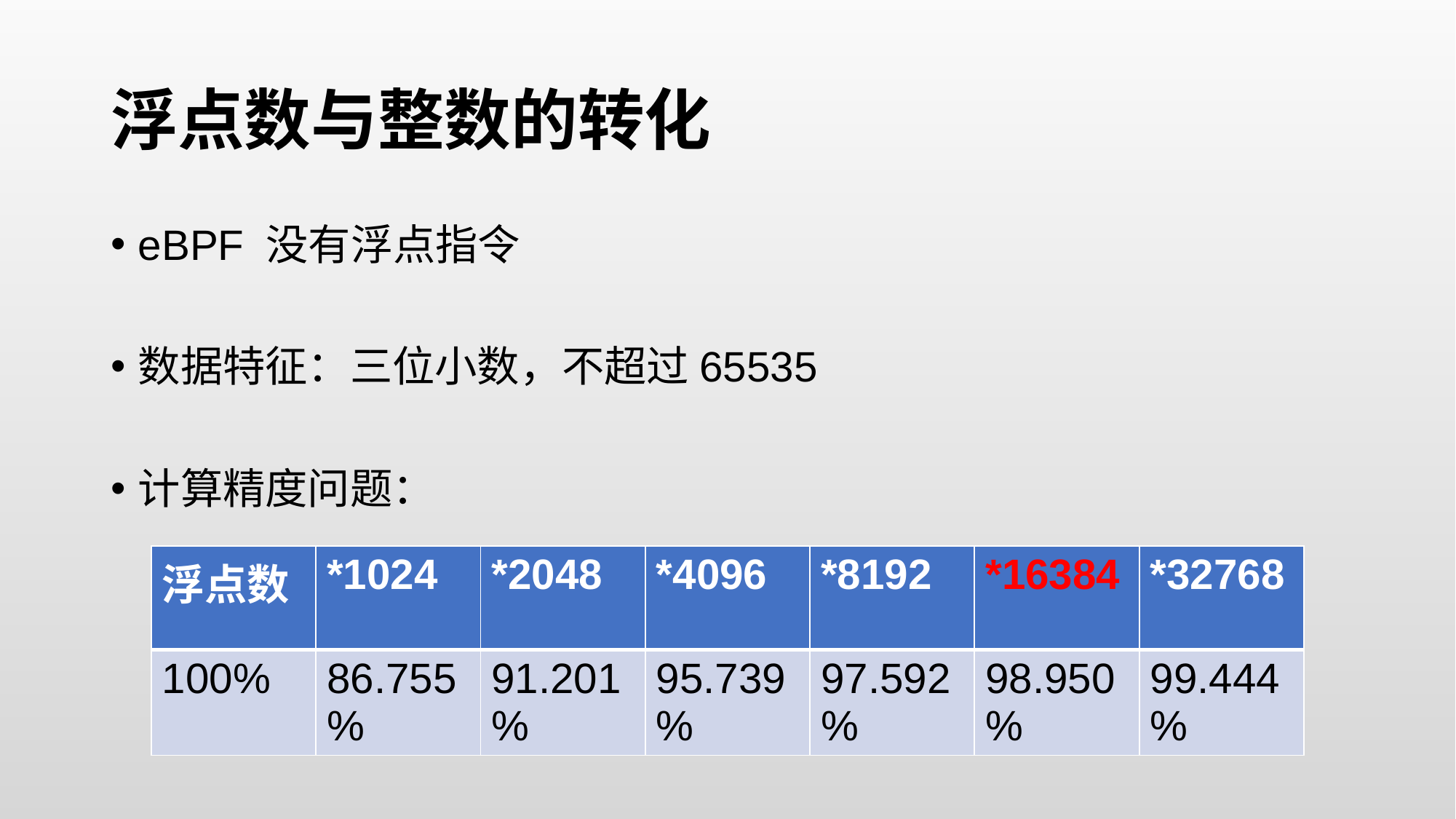

# 浮点数与整数的转化
eBPF 没有浮点指令

数据特征：三位小数，不超过65535

计算精度问题：

| 浮点数 | \*1024 | \*2048 | \*4096 | \*8192 | \*16384 | \*32768 |
| --- | --- | --- | --- | --- | --- | --- |
| 100% | 86.755% | 91.201% | 95.739% | 97.592% | 98.950% | 99.444% |